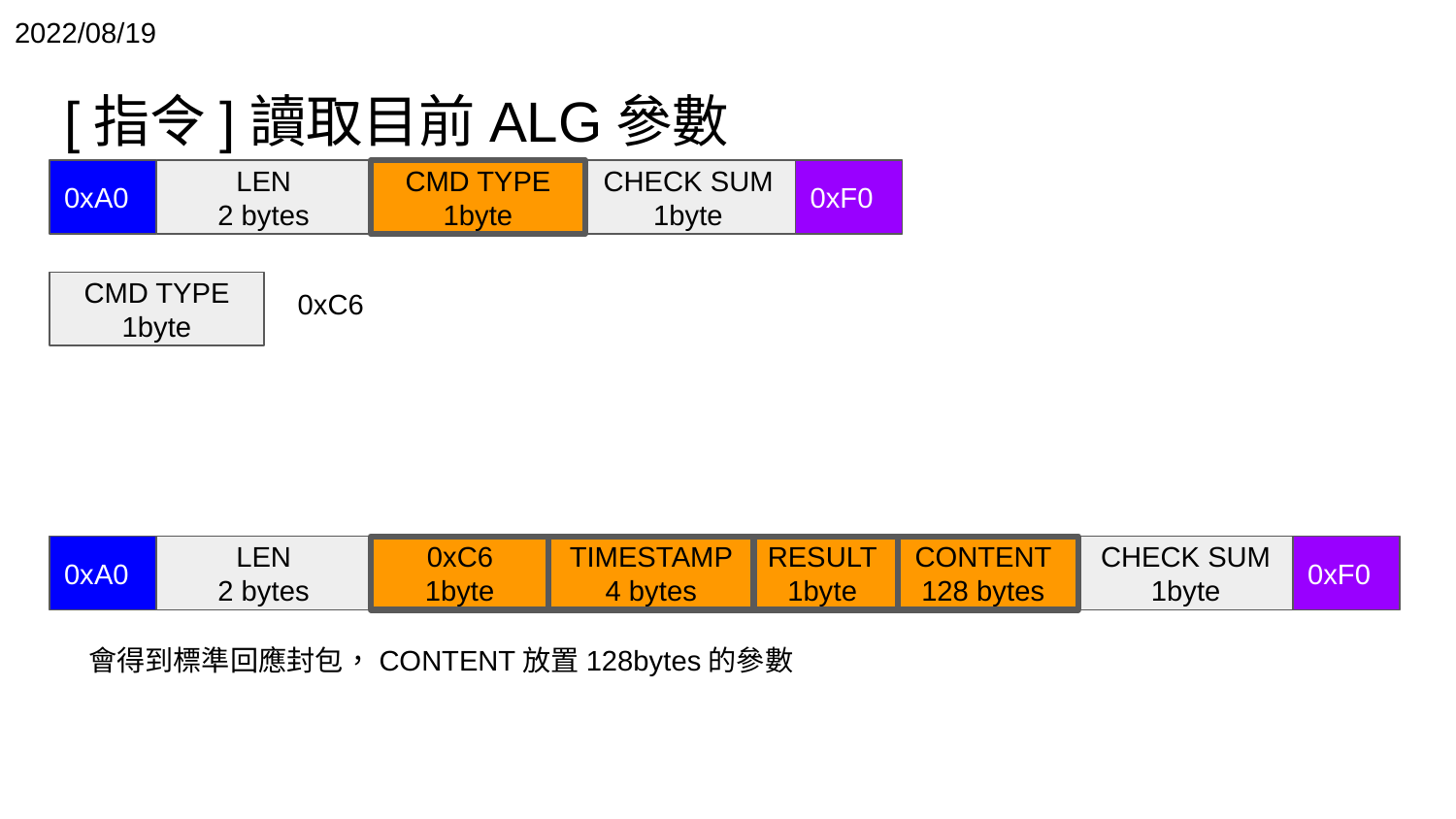

2022/08/19
# [指令]讀取目前ALG參數
0xA0
LEN
2 bytes
CMD TYPE
1byte
CHECK SUM
1byte
0xF0
CMD TYPE
1byte
0xC6
0xA0
LEN
2 bytes
0xC6
1byte
TIMESTAMP
4 bytes
RESULT
1byte
CONTENT
128 bytes
CHECK SUM
1byte
0xF0
會得到標準回應封包，CONTENT放置128bytes的參數